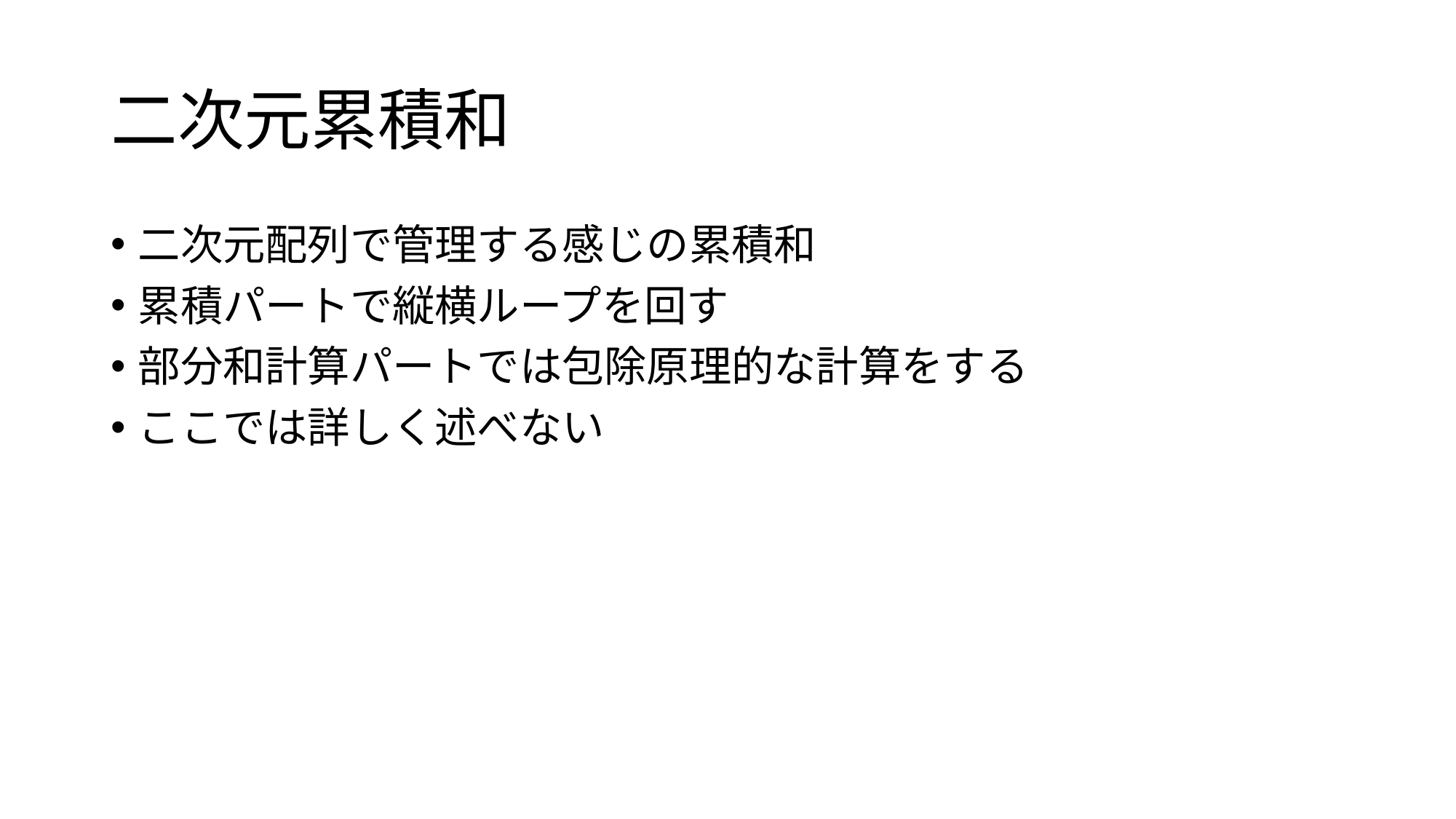

# 二次元累積和
二次元配列で管理する感じの累積和
累積パートで縦横ループを回す
部分和計算パートでは包除原理的な計算をする
ここでは詳しく述べない